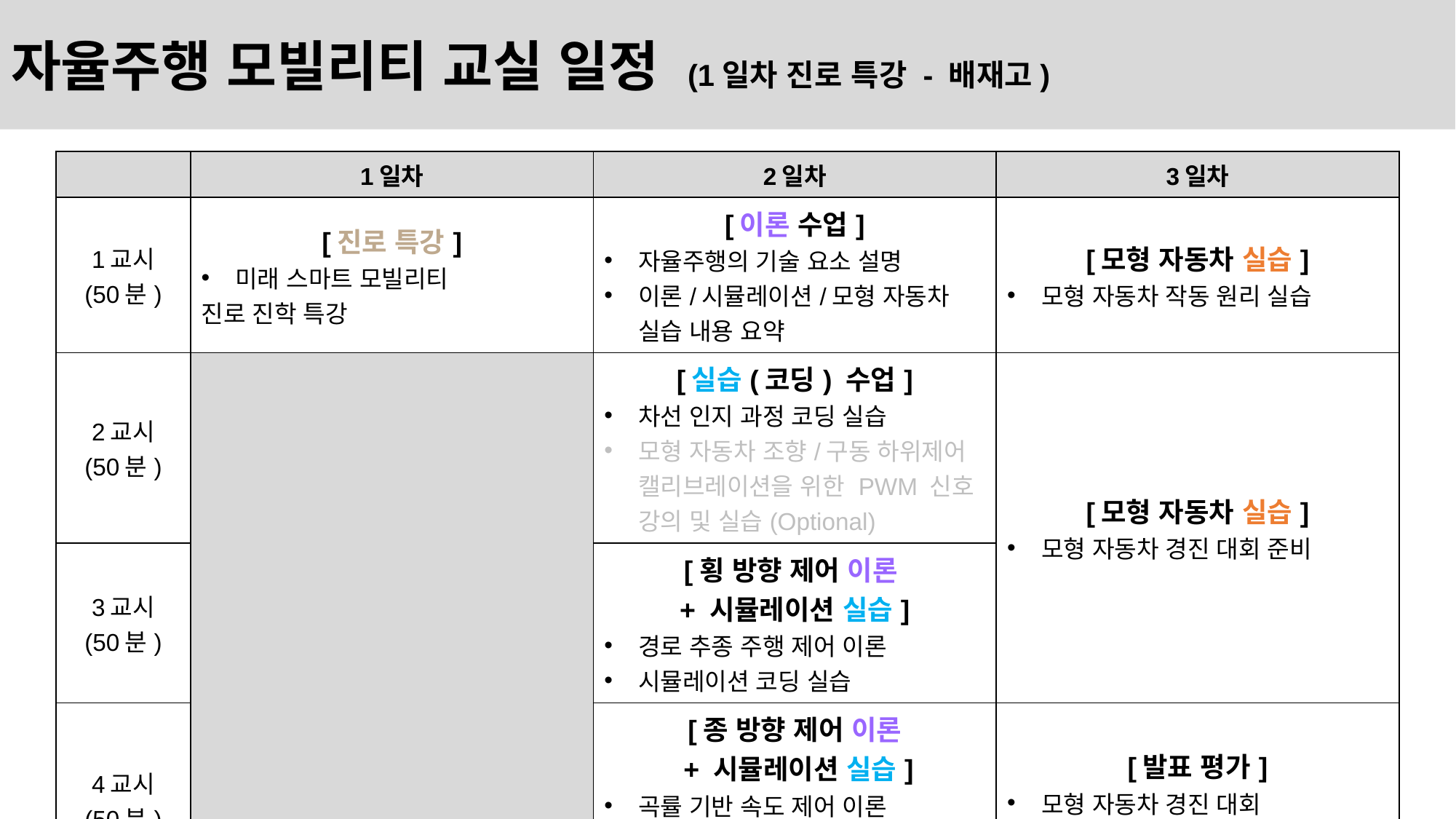

자율주행 모빌리티 교실 일정 (1일차 진로 특강 - 배재고)
|  | 1일차 | 2일차 | 3일차 |
| --- | --- | --- | --- |
| 1교시 (50분) | [진로 특강] 미래 스마트 모빌리티 진로 진학 특강 | [이론 수업] 자율주행의 기술 요소 설명 이론/시뮬레이션/모형 자동차 실습 내용 요약 | [모형 자동차 실습] 모형 자동차 작동 원리 실습 |
| 2교시 (50분) |  | [실습(코딩) 수업] 차선 인지 과정 코딩 실습 모형 자동차 조향/구동 하위제어 캘리브레이션을 위한 PWM 신호 강의 및 실습(Optional) | [모형 자동차 실습] 모형 자동차 경진 대회 준비 |
| 3교시 (50분) |  | [횡 방향 제어 이론 + 시뮬레이션 실습] 경로 추종 주행 제어 이론 시뮬레이션 코딩 실습 |  |
| 4교시 (50분) |  | [종 방향 제어 이론 + 시뮬레이션 실습] 곡률 기반 속도 제어 이론 제동-정차 제어 이론 시뮬레이션 코딩 실습 | [발표 평가] 모형 자동차 경진 대회 탐구 내용 발표 |